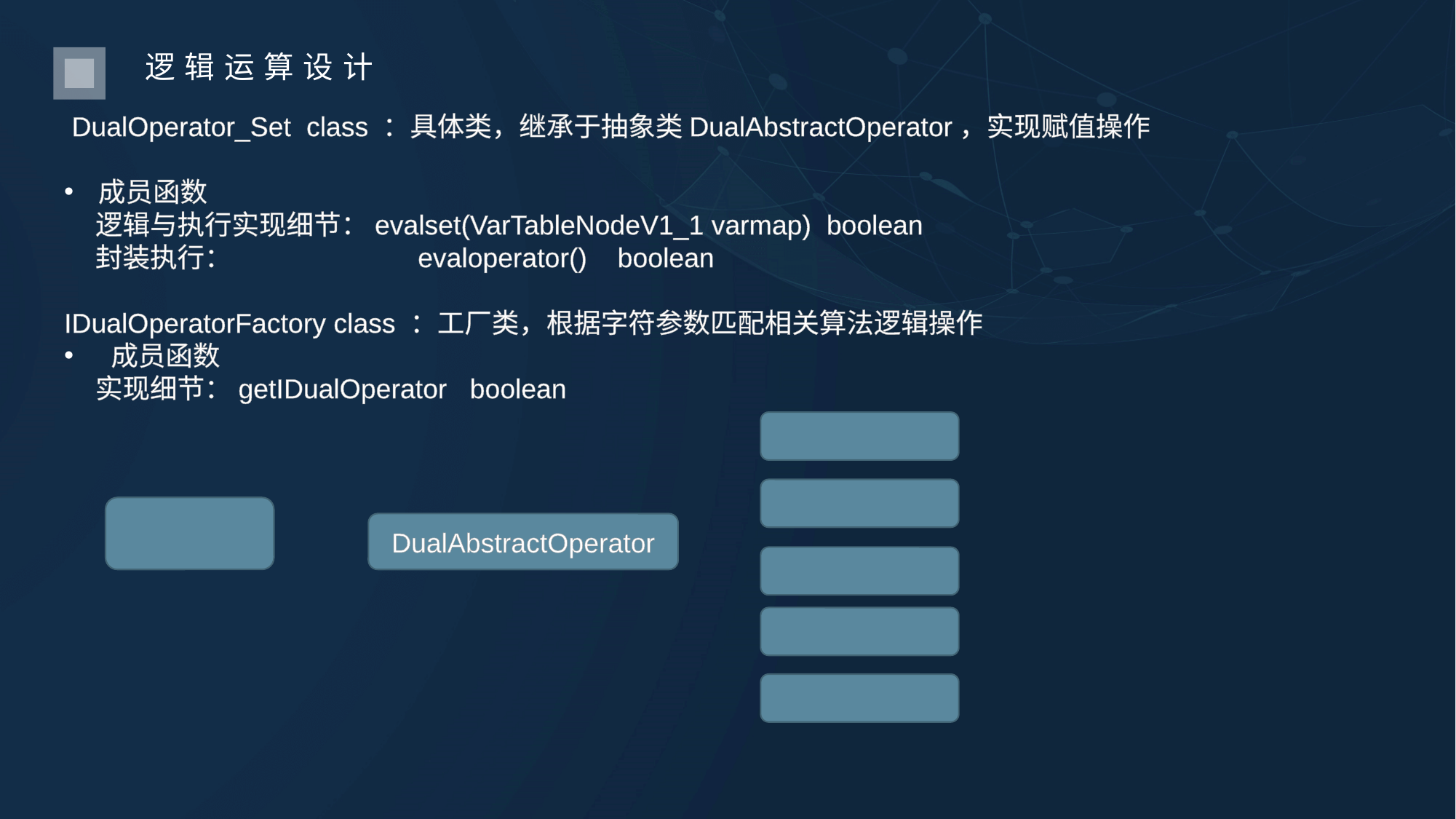

逻辑运算设计

 DualOperator_Set  class ：具体类，继承于抽象类DualAbstractOperator，实现赋值操作

成员函数
    逻辑与执行实现细节：evalset(VarTableNodeV1_1 varmap)  boolean
    封装执行：                             evaloperator()    boolean

IDualOperatorFactory class ：工厂类，根据字符参数匹配相关算法逻辑操作
 成员函数
    实现细节：getIDualOperator   boolean

DualAbstractOperator